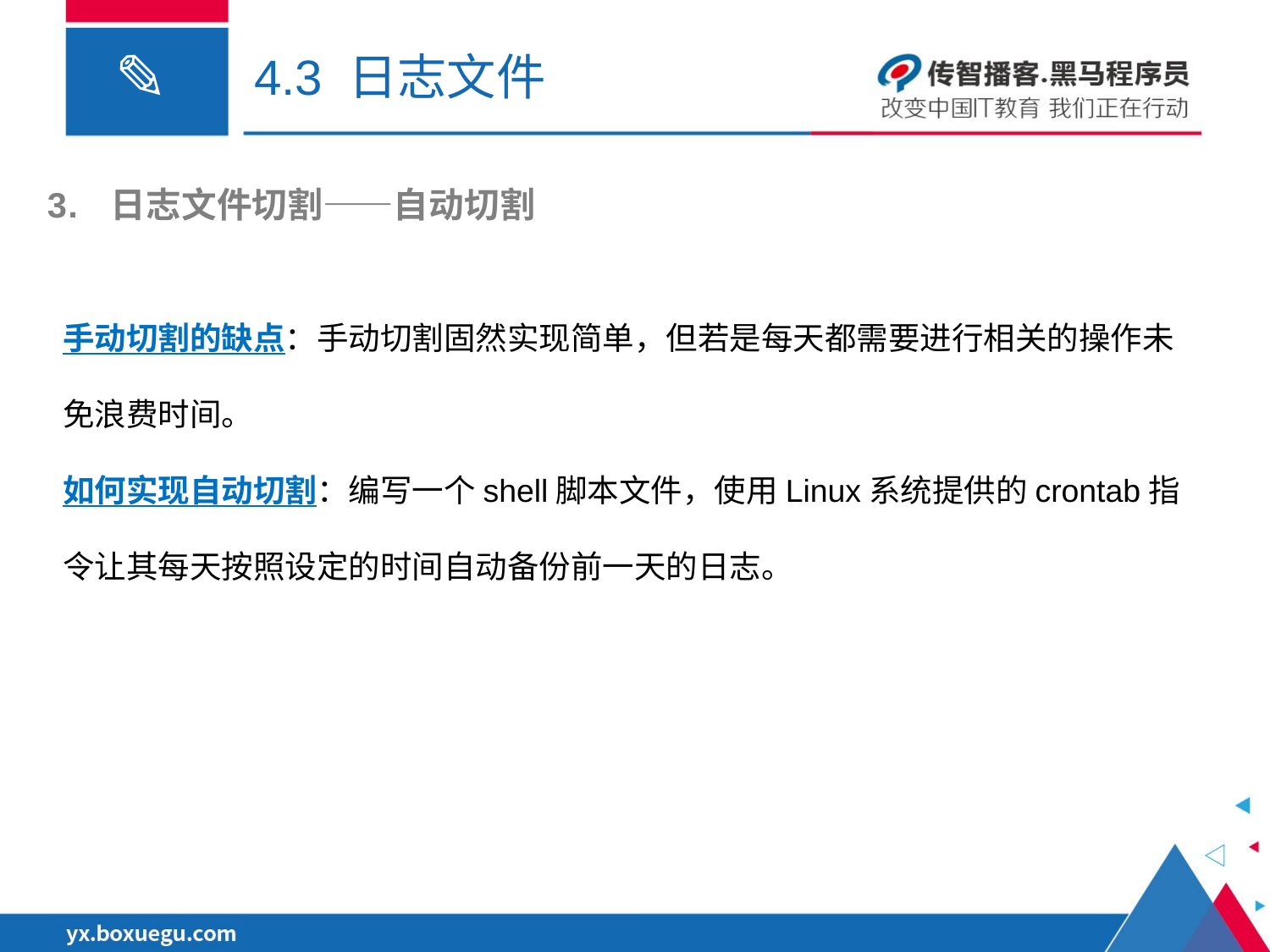

# 4.3 日志文件
日志文件切割——自动切割
手动切割的缺点：手动切割固然实现简单，但若是每天都需要进行相关的操作未免浪费时间。
如何实现自动切割：编写一个shell脚本文件，使用Linux系统提供的crontab指令让其每天按照设定的时间自动备份前一天的日志。